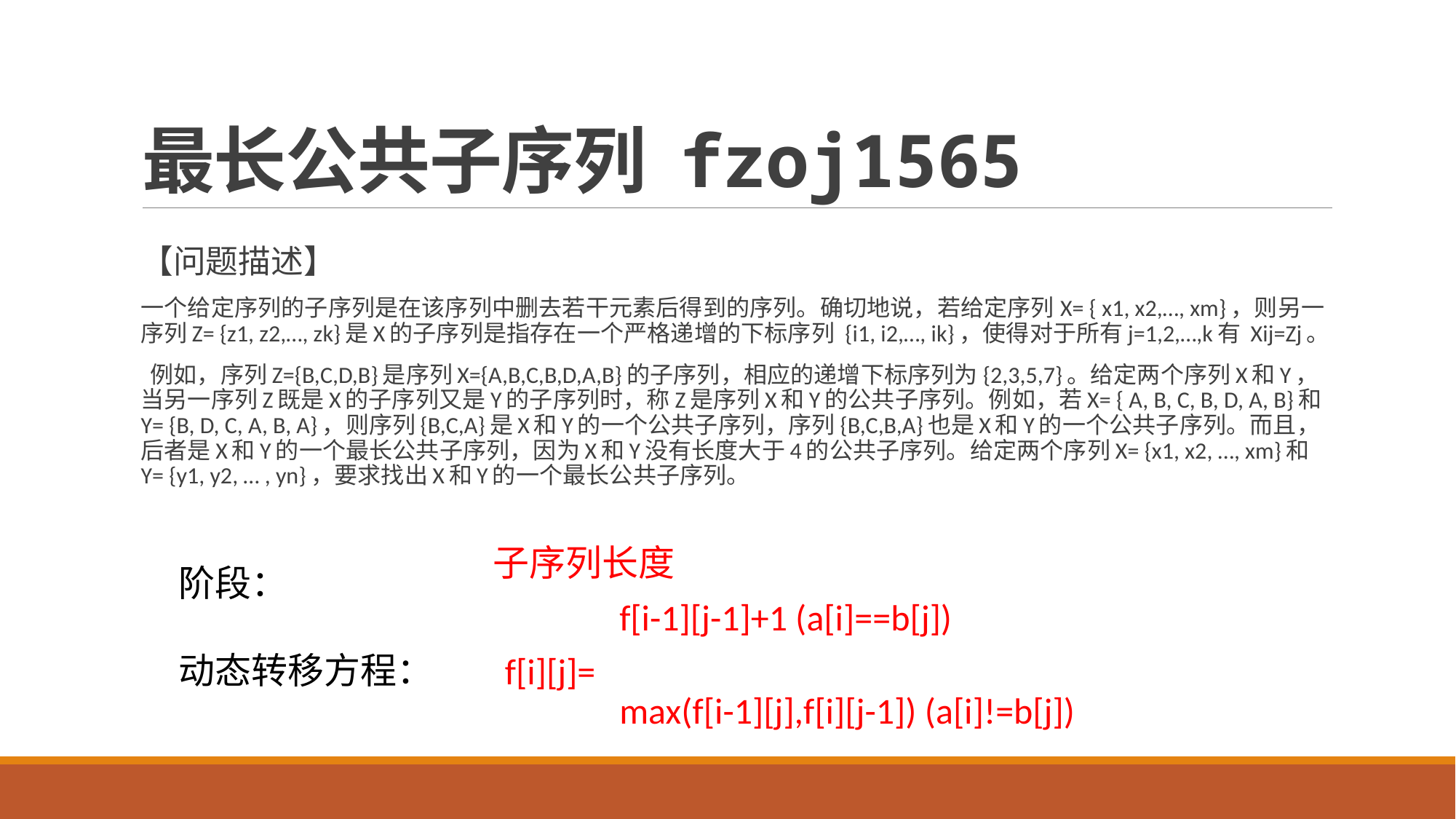

# 最长公共子序列 fzoj1565
【问题描述】
一个给定序列的子序列是在该序列中删去若干元素后得到的序列。确切地说，若给定序列X= { x1, x2,…, xm}，则另一序列Z= {z1, z2,…, zk}是X的子序列是指存在一个严格递增的下标序列 {i1, i2,…, ik}，使得对于所有j=1,2,…,k有 Xij=Zj。
 例如，序列Z={B,C,D,B}是序列X={A,B,C,B,D,A,B}的子序列，相应的递增下标序列为{2,3,5,7}。给定两个序列X和Y，当另一序列Z既是X的子序列又是Y的子序列时，称Z是序列X和Y的公共子序列。例如，若X= { A, B, C, B, D, A, B}和Y= {B, D, C, A, B, A}，则序列{B,C,A}是X和Y的一个公共子序列，序列{B,C,B,A}也是X和Y的一个公共子序列。而且，后者是X和Y的一个最长公共子序列，因为X和Y没有长度大于4的公共子序列。给定两个序列X= {x1, x2, …, xm}和Y= {y1, y2, … , yn}，要求找出X和Y的一个最长公共子序列。
子序列长度
阶段：

动态转移方程：
f[i-1][j-1]+1 (a[i]==b[j])
f[i][j]=
max(f[i-1][j],f[i][j-1]) (a[i]!=b[j])